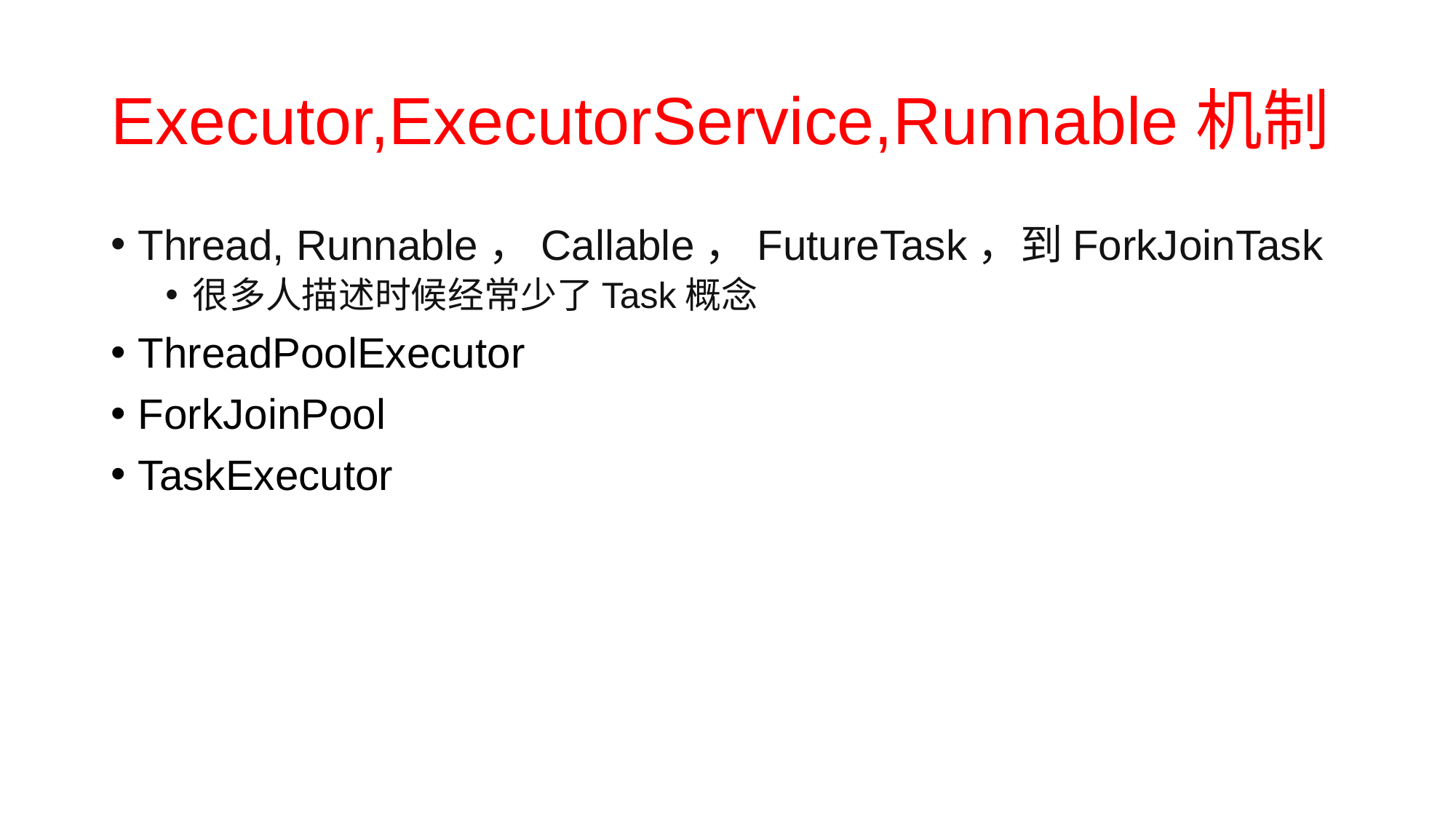

# Executor,ExecutorService,Runnable机制
Thread, Runnable，Callable，FutureTask，到ForkJoinTask
很多人描述时候经常少了Task概念
ThreadPoolExecutor
ForkJoinPool
TaskExecutor